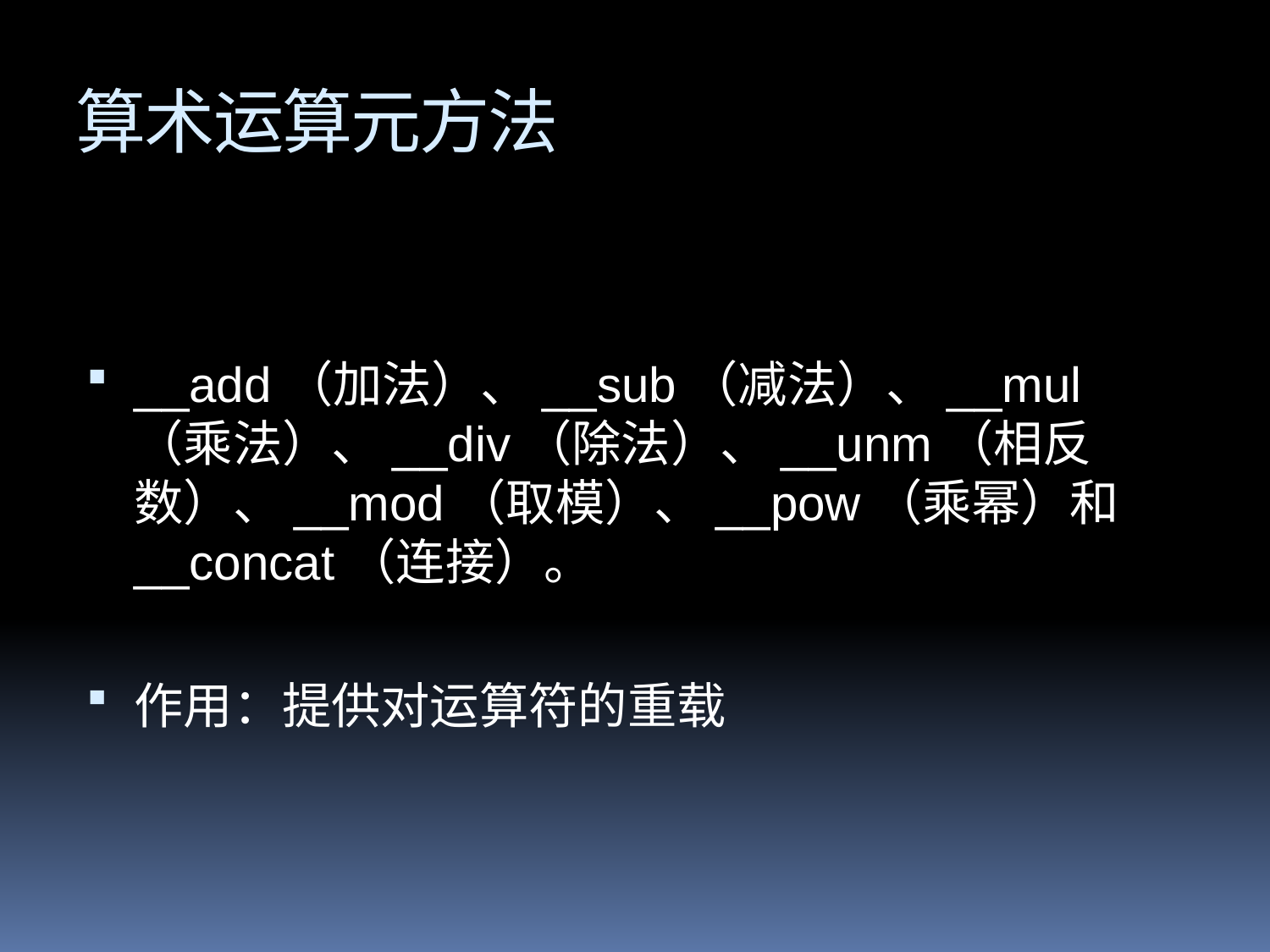

# 算术运算元方法
__add（加法）、__sub（减法）、__mul（乘法）、__div（除法）、__unm（相反数）、__mod（取模）、__pow（乘幂）和__concat（连接）。

作用：提供对运算符的重载